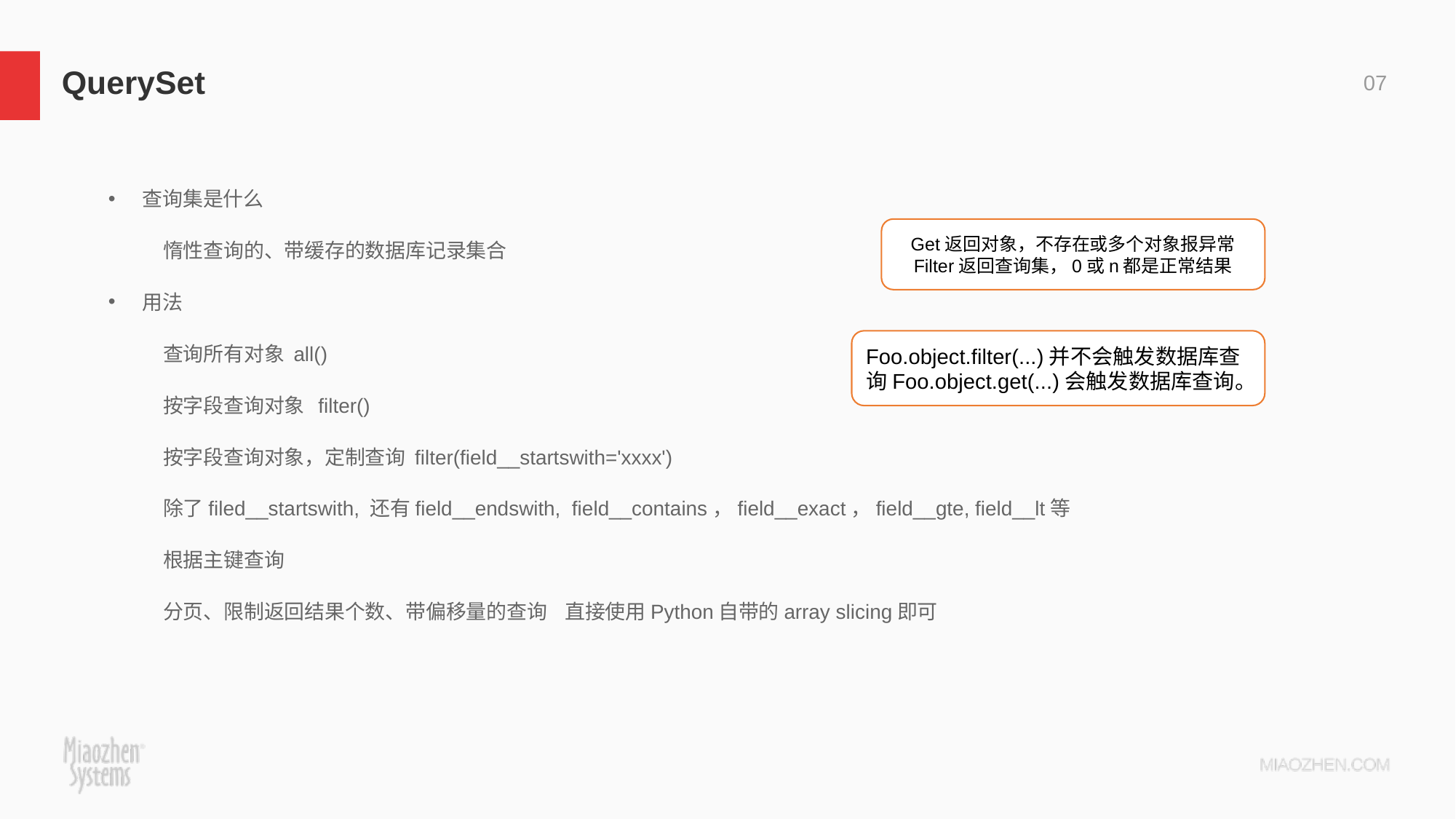

# QuerySet
07
查询集是什么
           惰性查询的、带缓存的数据库记录集合
用法
           查询所有对象 all()
           按字段查询对象  filter()
           按字段查询对象，定制查询 filter(field__startswith='xxxx')
           除了filed__startswith, 还有field__endswith,  field__contains，field__exact，field__gte, field__lt等
           根据主键查询
           分页、限制返回结果个数、带偏移量的查询    直接使用Python自带的array slicing即可
Get返回对象，不存在或多个对象报异常
Filter返回查询集，0或n都是正常结果
Foo.object.filter(...)并不会触发数据库查询Foo.object.get(...)会触发数据库查询。